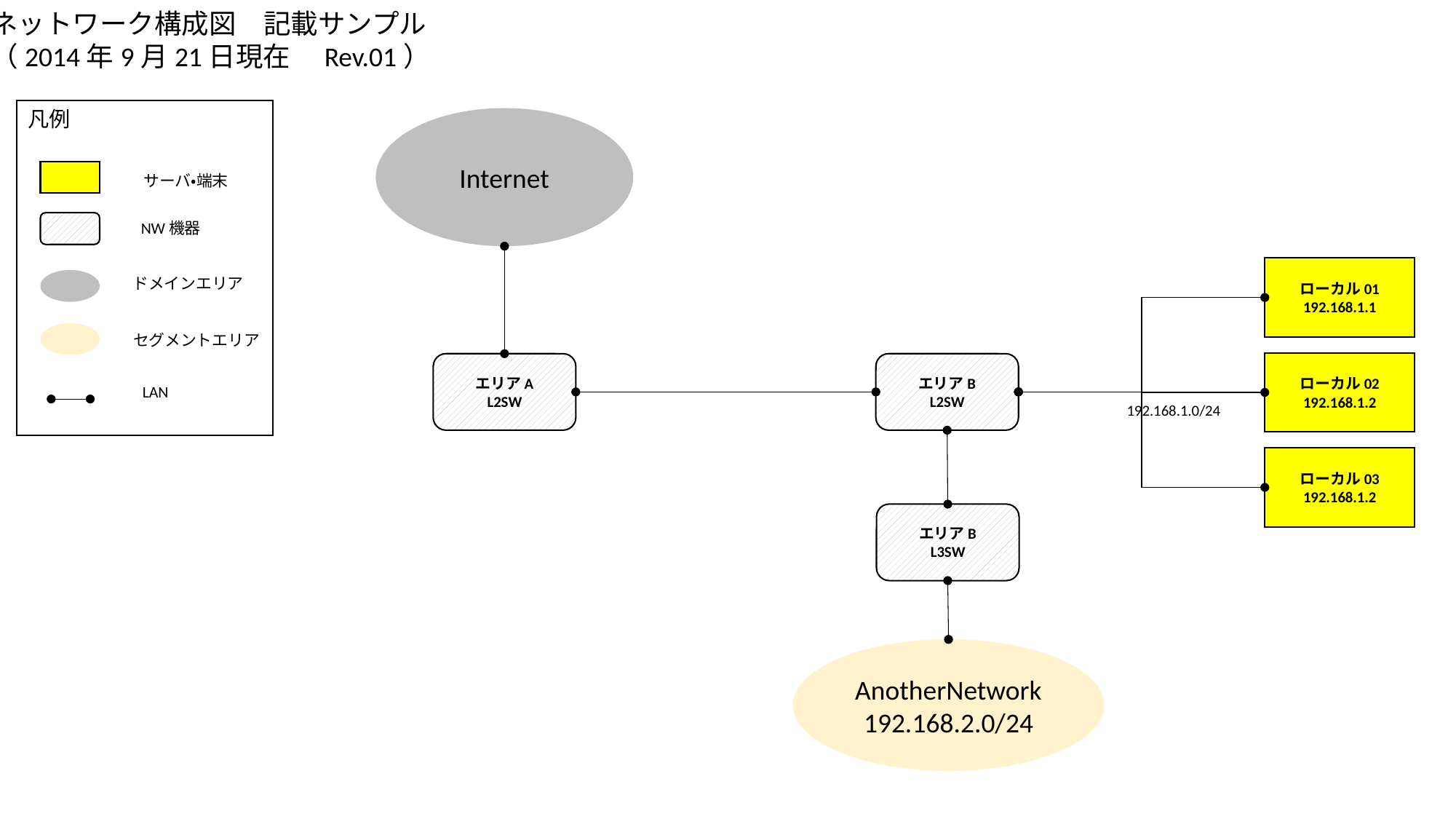

ネットワーク構成図　記載サンプル
（2014年9月21日現在　Rev.01）

凡例
Internet

サーバ・端末

NW機器
ローカル01
192.168.1.1
ドメインエリア

セグメントエリア
ローカル02
192.168.1.2
エリアA
L2SW
エリアB
L2SW
LAN
192.168.1.0/24
ローカル03
192.168.1.2
エリアB
L3SW
AnotherNetwork
192.168.2.0/24